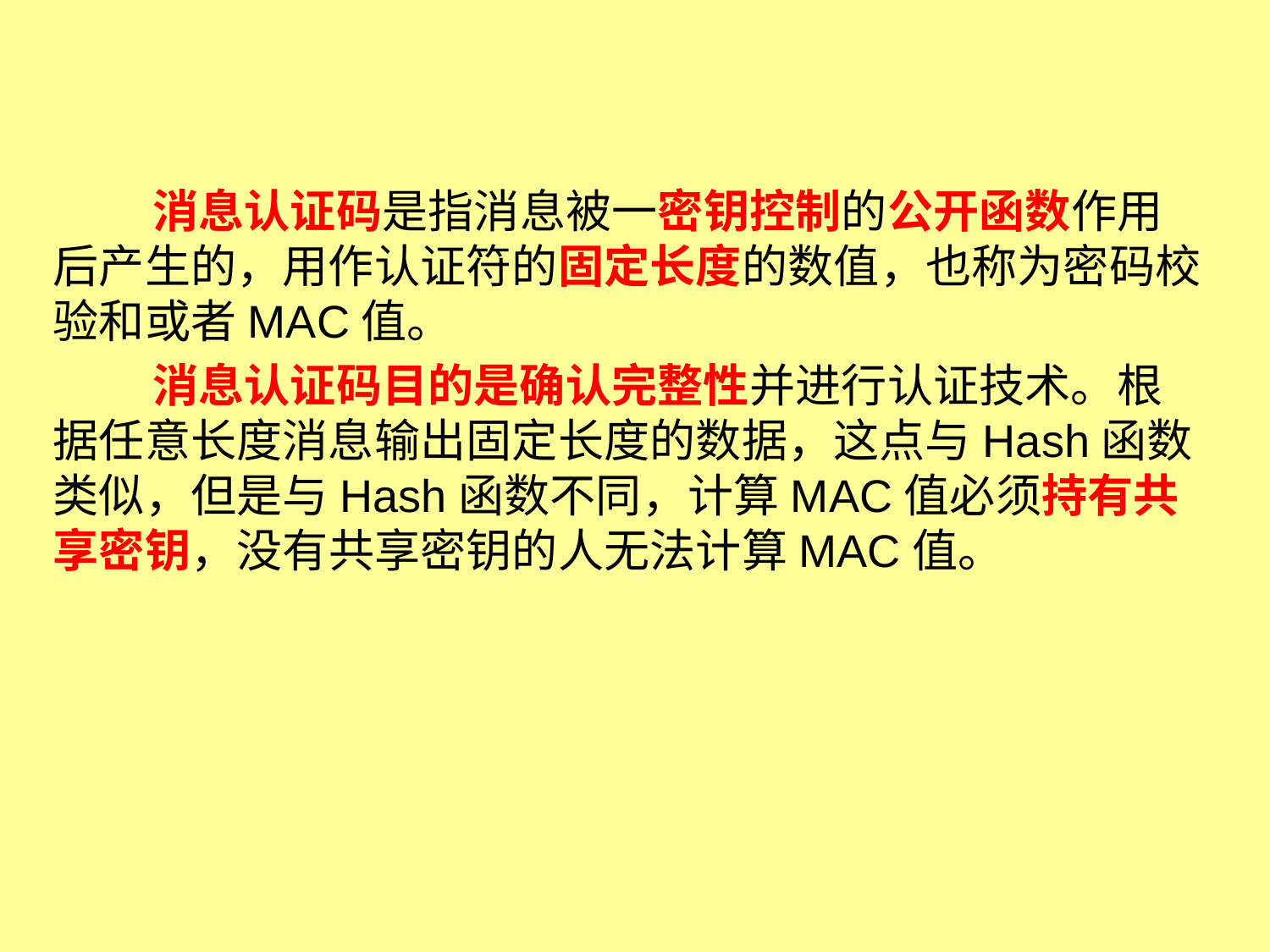

#
消息认证码是指消息被一密钥控制的公开函数作用后产生的，用作认证符的固定长度的数值，也称为密码校验和或者MAC值。
消息认证码目的是确认完整性并进行认证技术。根据任意长度消息输出固定长度的数据，这点与Hash函数类似，但是与Hash函数不同，计算MAC值必须持有共享密钥，没有共享密钥的人无法计算MAC值。